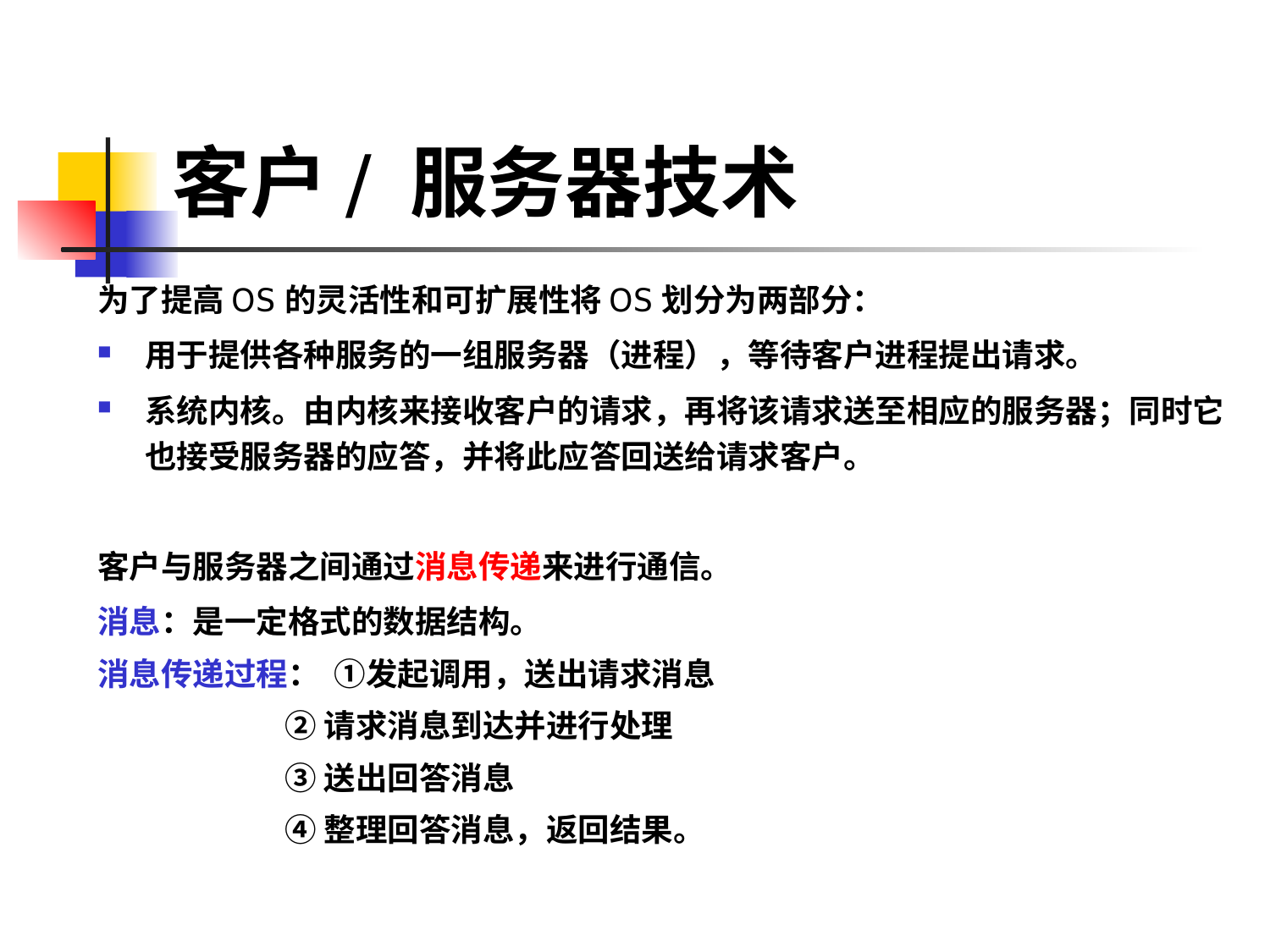

# 客户/服务器技术
为了提高OS的灵活性和可扩展性将OS划分为两部分：
用于提供各种服务的一组服务器（进程），等待客户进程提出请求。
系统内核。由内核来接收客户的请求，再将该请求送至相应的服务器；同时它也接受服务器的应答，并将此应答回送给请求客户。

客户与服务器之间通过消息传递来进行通信。
消息：是一定格式的数据结构。
消息传递过程：  ①发起调用，送出请求消息
                          ②请求消息到达并进行处理
                          ③送出回答消息
                          ④整理回答消息，返回结果。